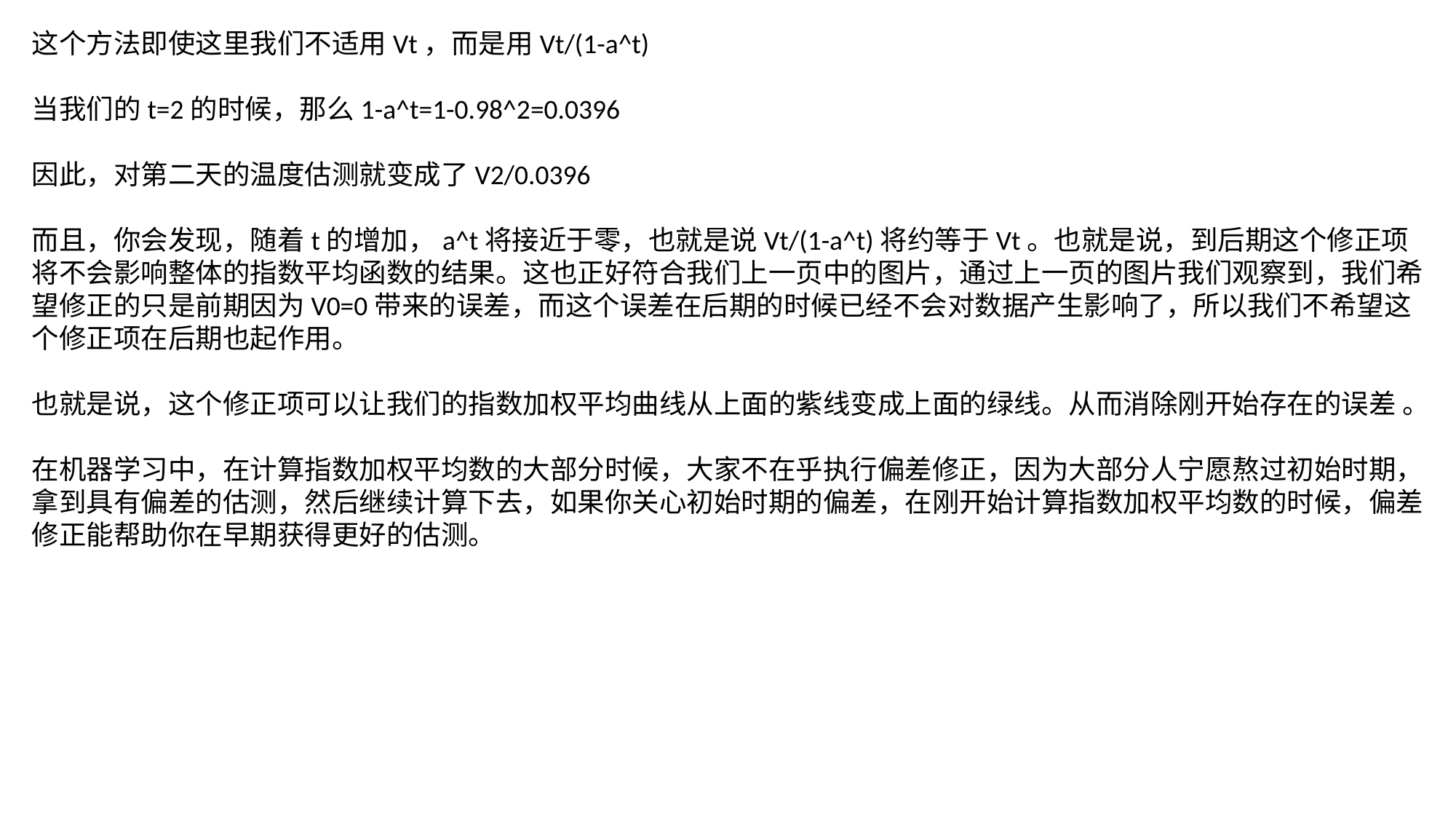

这个方法即使这里我们不适用Vt，而是用Vt/(1-a^t)

当我们的t=2的时候，那么1-a^t=1-0.98^2=0.0396

因此，对第二天的温度估测就变成了V2/0.0396

而且，你会发现，随着t的增加，a^t将接近于零，也就是说Vt/(1-a^t)将约等于Vt。也就是说，到后期这个修正项将不会影响整体的指数平均函数的结果。这也正好符合我们上一页中的图片，通过上一页的图片我们观察到，我们希望修正的只是前期因为V0=0带来的误差，而这个误差在后期的时候已经不会对数据产生影响了，所以我们不希望这个修正项在后期也起作用。

也就是说，这个修正项可以让我们的指数加权平均曲线从上面的紫线变成上面的绿线。从而消除刚开始存在的误差 。

在机器学习中，在计算指数加权平均数的大部分时候，大家不在乎执行偏差修正，因为大部分人宁愿熬过初始时期，
拿到具有偏差的估测，然后继续计算下去，如果你关心初始时期的偏差，在刚开始计算指数加权平均数的时候，偏差修正能帮助你在早期获得更好的估测。